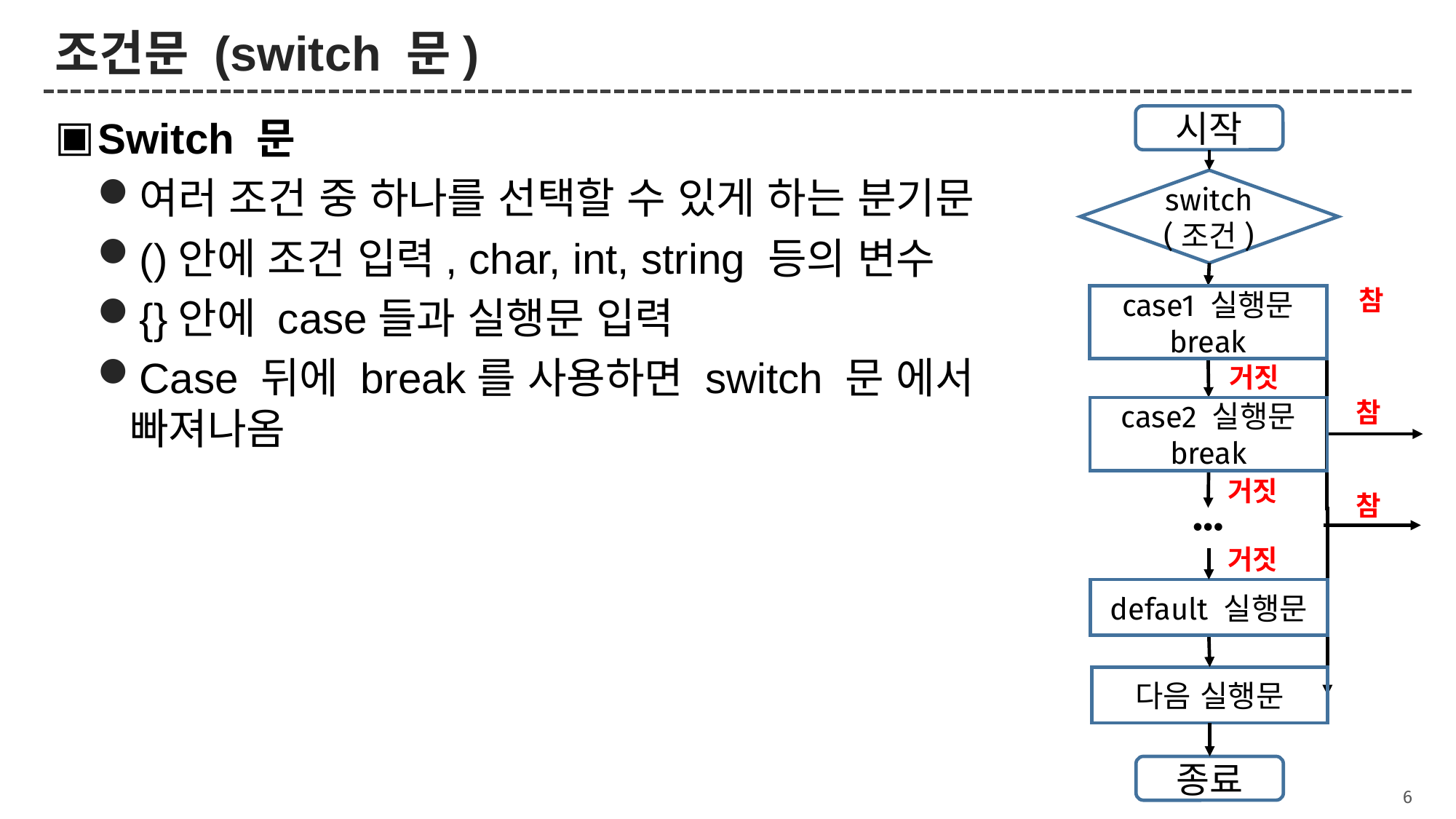

# 조건문 (switch 문)
Switch 문
여러 조건 중 하나를 선택할 수 있게 하는 분기문
()안에 조건 입력, char, int, string 등의 변수
{}안에 case들과 실행문 입력
Case 뒤에 break를 사용하면 switch 문 에서 빠져나옴
시작
switch
(조건)
참
case1 실행문
break
case2 실행문
break
…
default 실행문
다음 실행문
종료
거짓
참
거짓
참
거짓